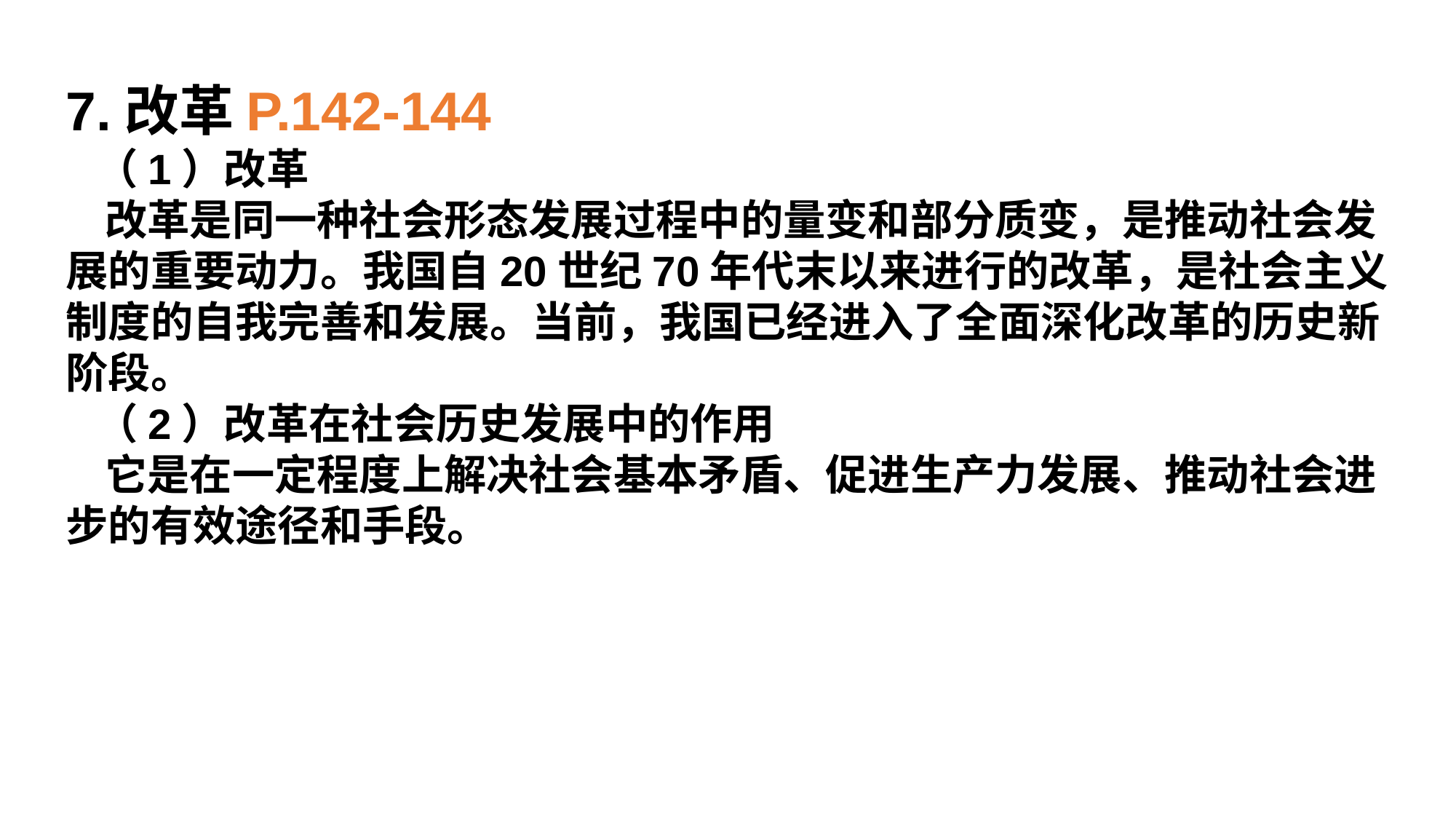

7.改革P.142-144
  （1）改革
   改革是同一种社会形态发展过程中的量变和部分质变，是推动社会发展的重要动力。我国自20世纪70年代末以来进行的改革，是社会主义制度的自我完善和发展。当前，我国已经进入了全面深化改革的历史新阶段。
  （2）改革在社会历史发展中的作用
   它是在一定程度上解决社会基本矛盾、促进生产力发展、推动社会进步的有效途径和手段。